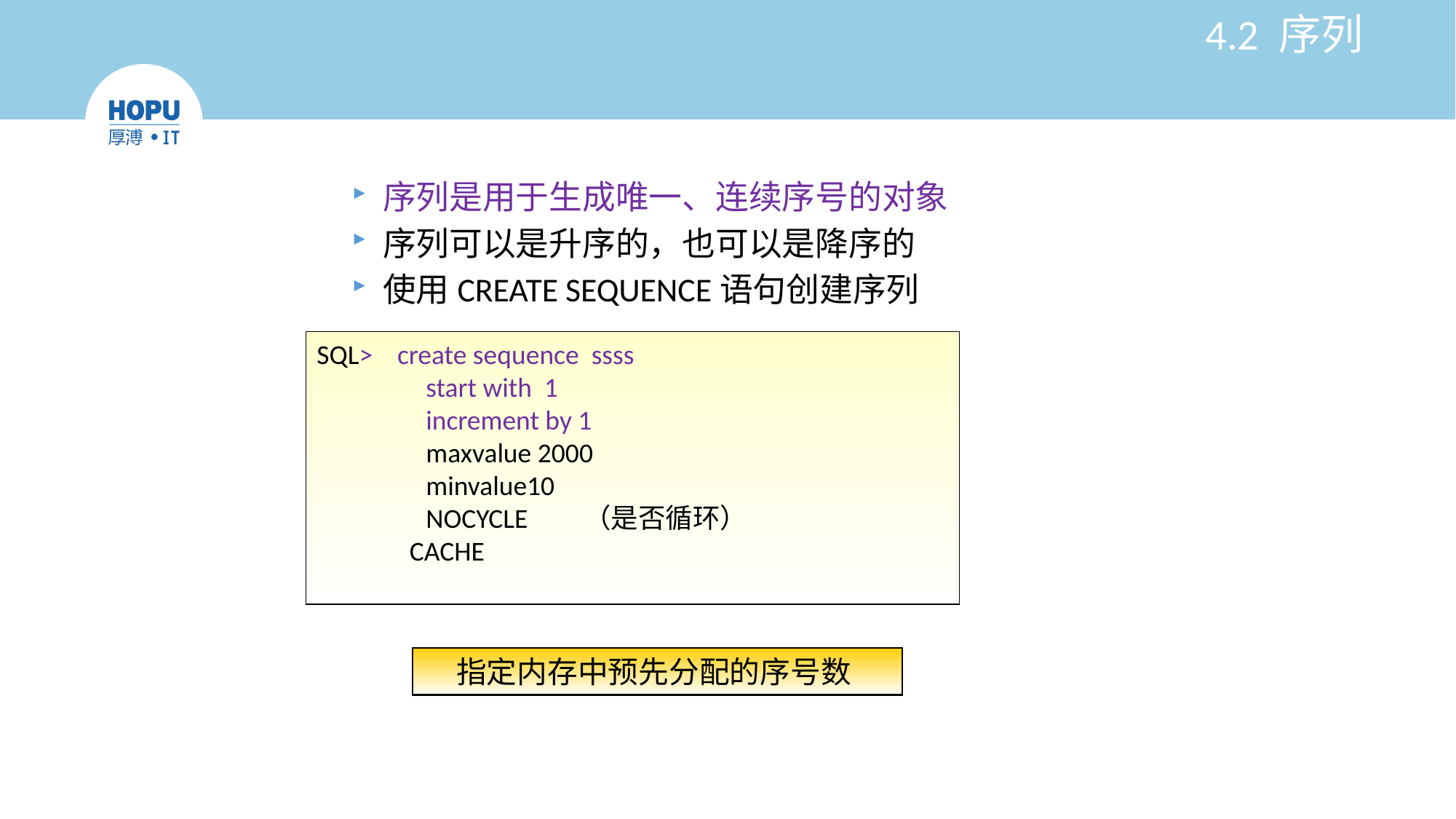

# 4.2 序列
序列是用于生成唯一、连续序号的对象
序列可以是升序的，也可以是降序的
使用CREATE SEQUENCE语句创建序列
SQL>    create sequence  ssss
	start with  1
	increment by 1
	maxvalue 2000
	minvalue10
	NOCYCLE        （是否循环）
               CACHE

指定内存中预先分配的序号数